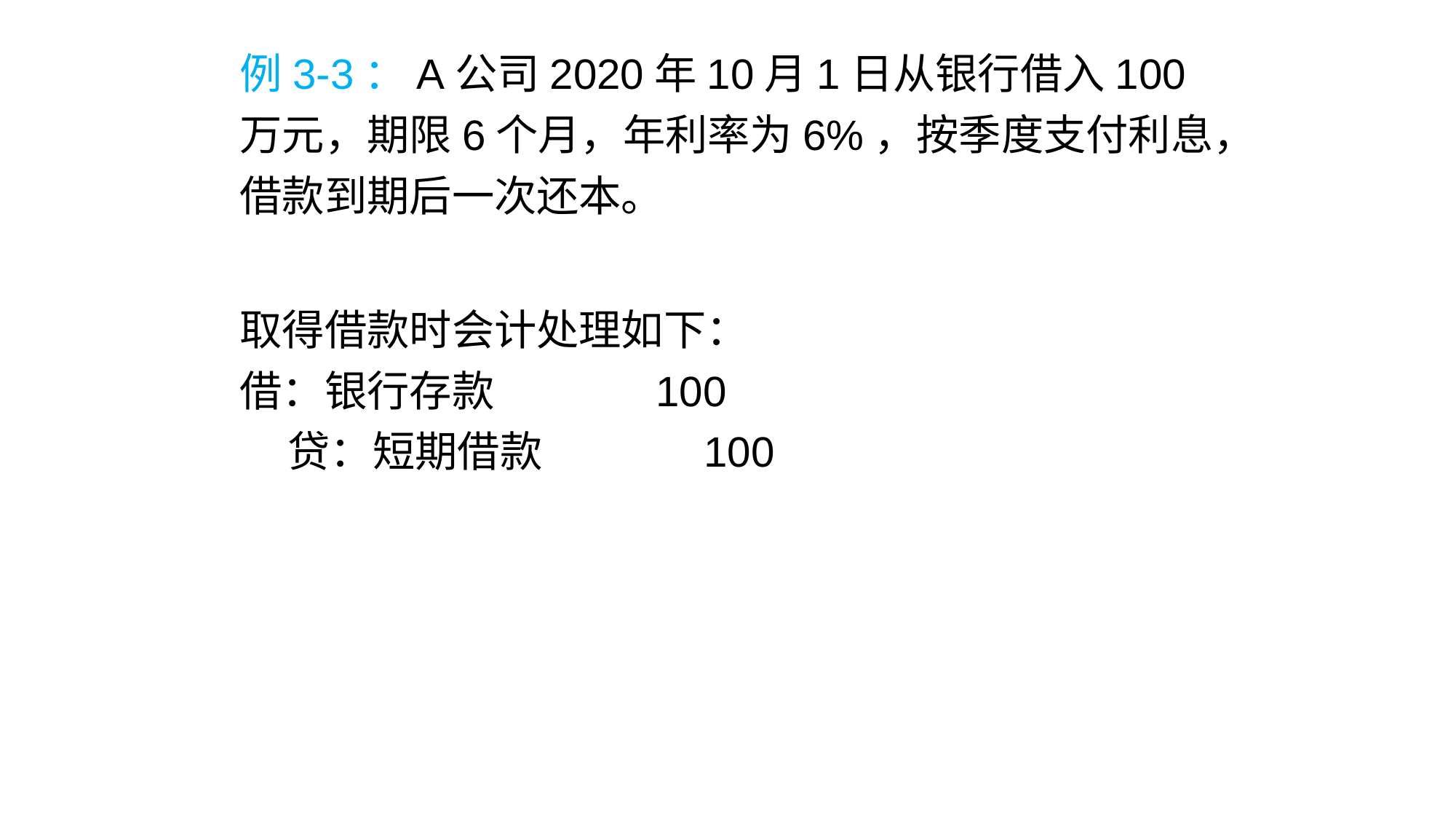

例3-3：A公司2020年10月1日从银行借入100万元，期限6个月，年利率为6%，按季度支付利息，借款到期后一次还本。

取得借款时会计处理如下：
借：银行存款                100
    贷：短期借款                100